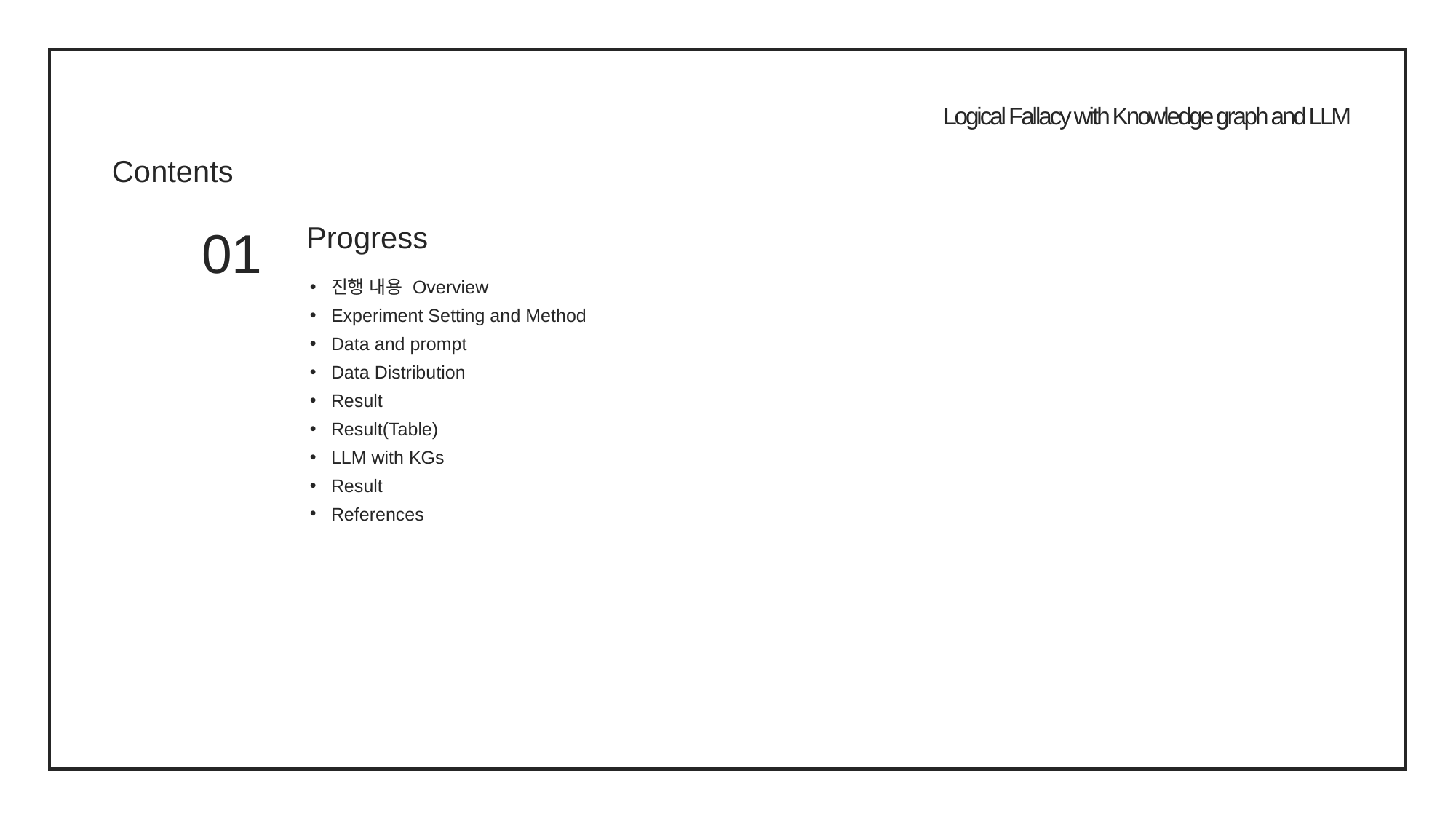

Logical Fallacy with Knowledge graph and LLM
Contents
01
Progress

진행 내용 Overview
Experiment Setting and Method
Data and prompt
Data Distribution
Result
Result(Table)
LLM with KGs
Result
References